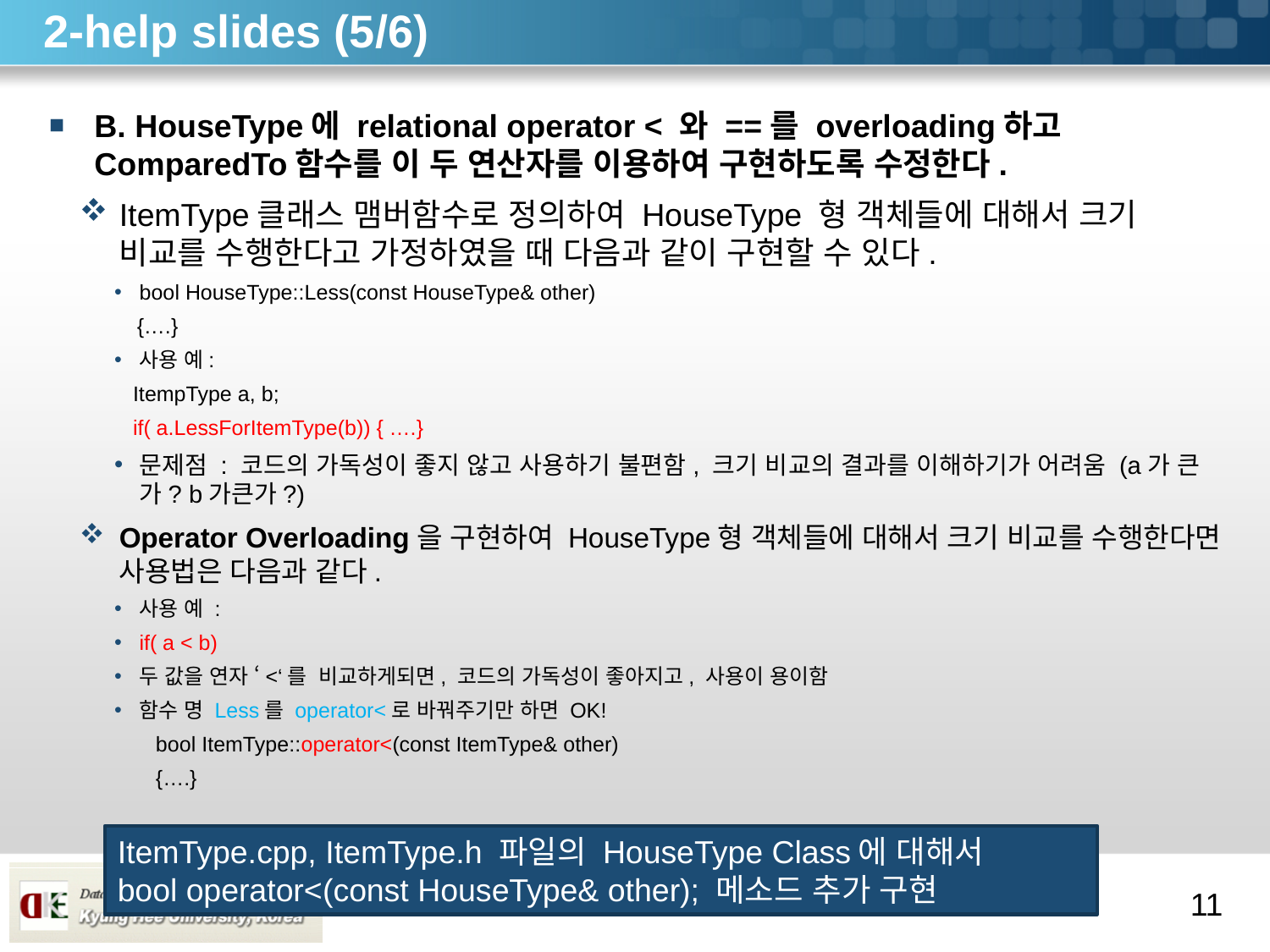

# 2-help slides (5/6)
B. HouseType에 relational operator < 와 ==를 overloading하고 ComparedTo함수를 이 두 연산자를 이용하여 구현하도록 수정한다.
ItemType클래스 맴버함수로 정의하여 HouseType 형 객체들에 대해서 크기 비교를 수행한다고 가정하였을 때 다음과 같이 구현할 수 있다.
bool HouseType::Less(const HouseType& other)
    	   {….}
사용 예:
ItempType a, b;
if( a.LessForItemType(b)) { ….}
문제점 : 코드의 가독성이 좋지 않고 사용하기 불편함, 크기 비교의 결과를 이해하기가 어려움 (a가 큰가? b가큰가?)
Operator Overloading을 구현하여 HouseType형 객체들에 대해서 크기 비교를 수행한다면 사용법은 다음과 같다.
사용 예 :
if( a < b)
두 값을 연자 ‘<‘를  비교하게되면, 코드의 가독성이 좋아지고, 사용이 용이함
함수 명 Less를 operator<로 바꿔주기만 하면 OK!
bool ItemType::operator<(const ItemType& other)
{….}

ItemType.cpp, ItemType.h 파일의 HouseType Class에 대해서
bool operator<(const HouseType& other); 메소드 추가 구현